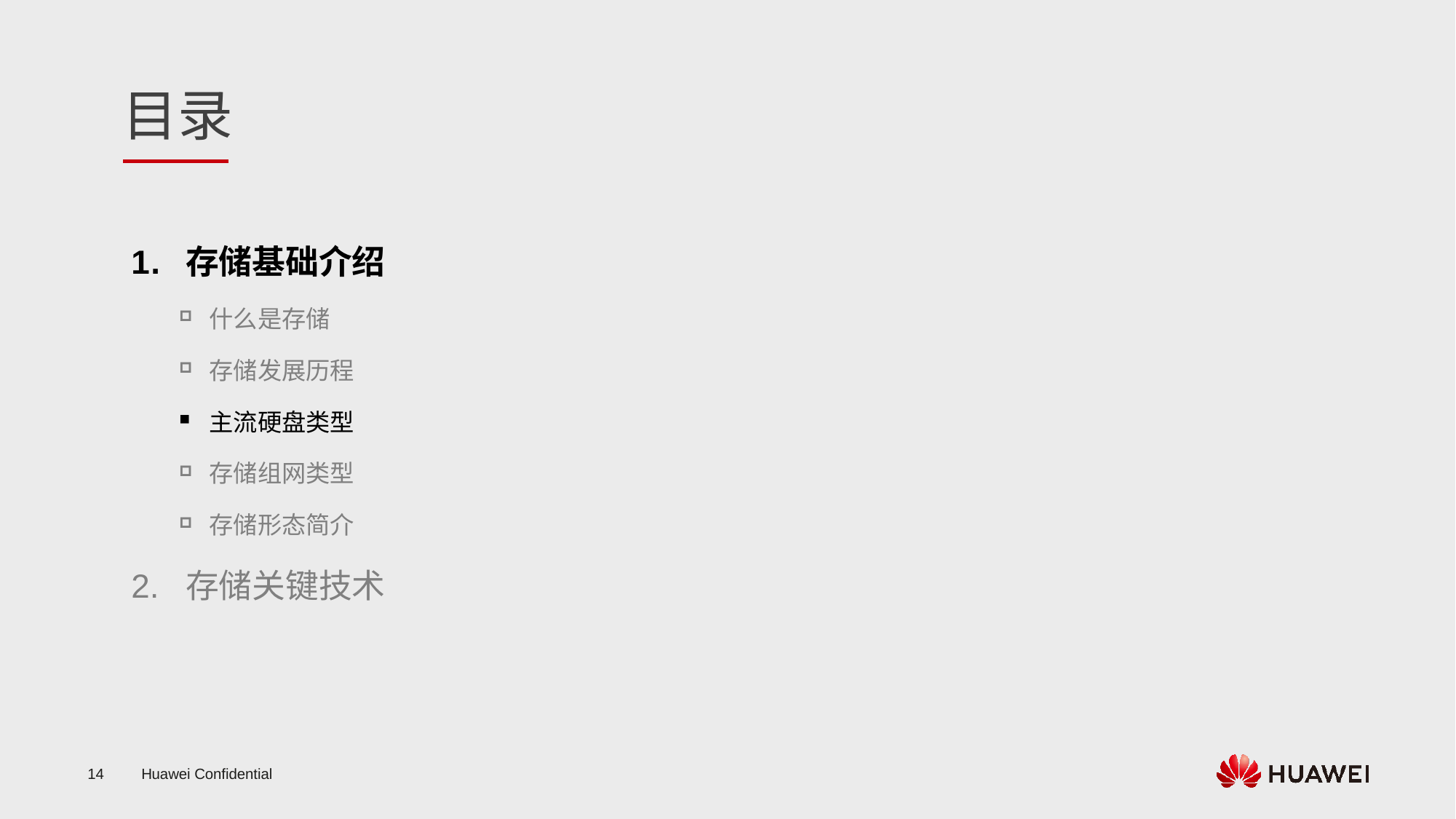

存储基础介绍
什么是存储
存储发展历程
主流硬盘类型
存储组网类型
存储形态简介
存储关键技术